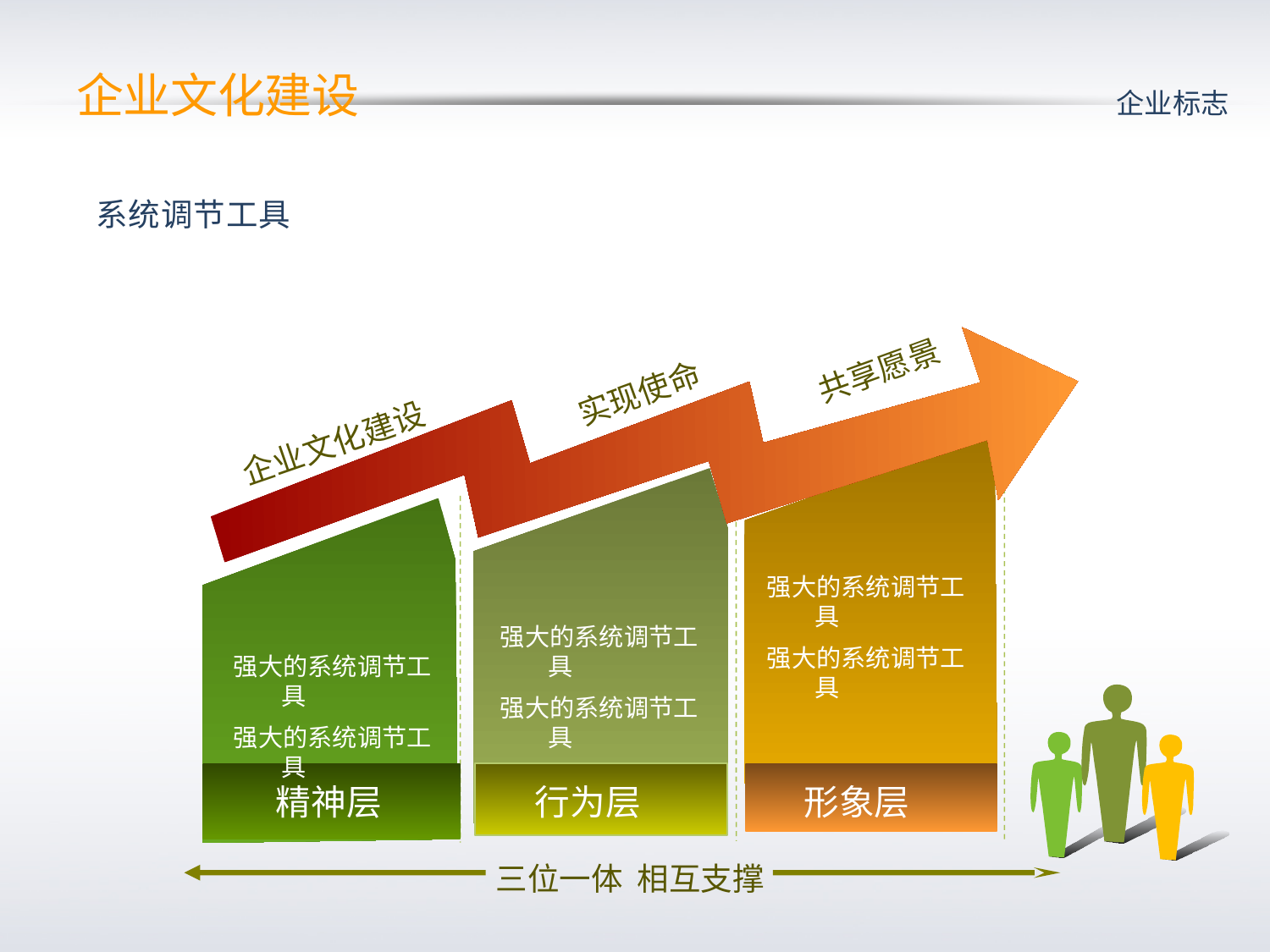

# 企业文化建设
企业标志
系统调节工具

共享愿景
实现使命
企业文化建设

强大的系统调节工具
强大的系统调节工具
强大的系统调节工具
强大的系统调节工具
强大的系统调节工具
强大的系统调节工具

         精神层
        行为层
形象层
三位一体  相互支撑